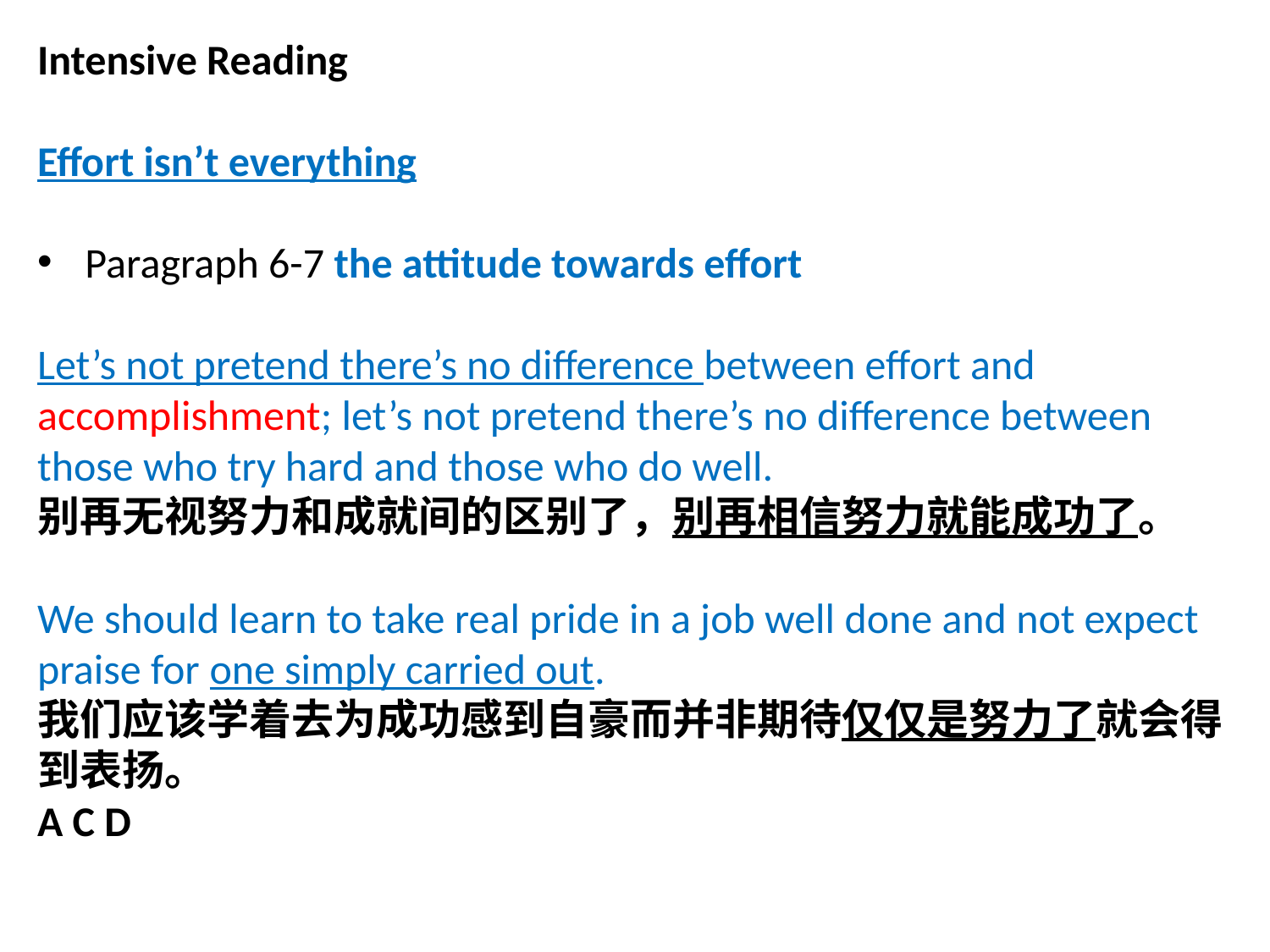

Intensive Reading

Effort isn’t everything

Paragraph 6-7 the attitude towards effort

Let’s not pretend there’s no difference between effort and accomplishment; let’s not pretend there’s no difference between those who try hard and those who do well.
别再无视努力和成就间的区别了，别再相信努力就能成功了。

We should learn to take real pride in a job well done and not expect praise for one simply carried out.
我们应该学着去为成功感到自豪而并非期待仅仅是努力了就会得到表扬。
A C D